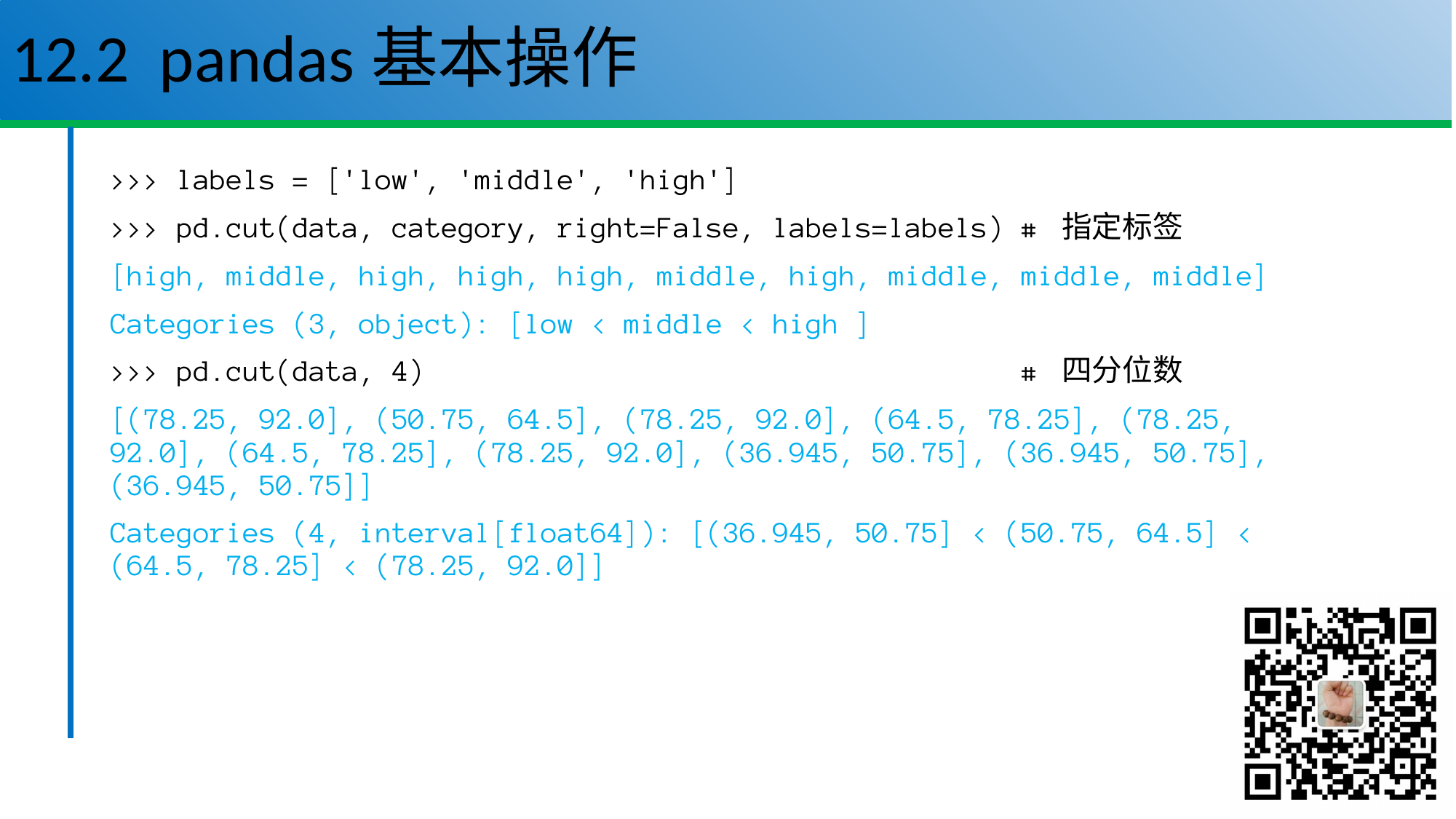

# 12.2  pandas基本操作
>>> labels = ['low', 'middle', 'high']
>>> pd.cut(data, category, right=False, labels=labels) # 指定标签
[high, middle, high, high, high, middle, high, middle, middle, middle]
Categories (3, object): [low < middle < high ]
>>> pd.cut(data, 4)                                    # 四分位数
[(78.25, 92.0], (50.75, 64.5], (78.25, 92.0], (64.5, 78.25], (78.25, 92.0], (64.5, 78.25], (78.25, 92.0], (36.945, 50.75], (36.945, 50.75], (36.945, 50.75]]
Categories (4, interval[float64]): [(36.945, 50.75] < (50.75, 64.5] < (64.5, 78.25] < (78.25, 92.0]]
77